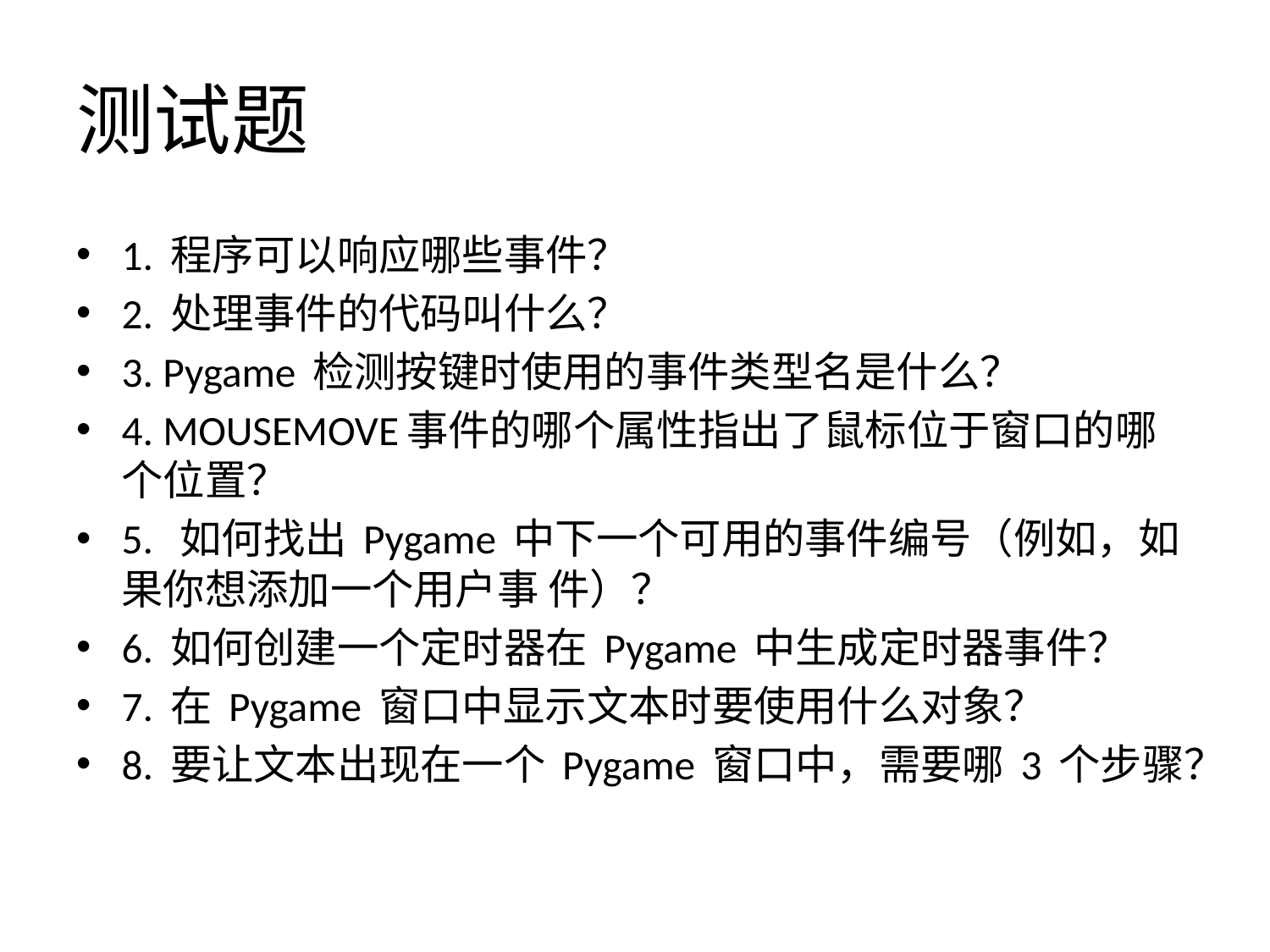

# 测试题
1. 程序可以响应哪些事件？
2. 处理事件的代码叫什么？
3. Pygame 检测按键时使用的事件类型名是什么？
4. MOUSEMOVE事件的哪个属性指出了鼠标位于窗口的哪个位置？
5.  如何找出 Pygame 中下一个可用的事件编号（例如，如果你想添加一个用户事 件）？
6. 如何创建一个定时器在 Pygame 中生成定时器事件？
7. 在 Pygame 窗口中显示文本时要使用什么对象？
8. 要让文本出现在一个 Pygame 窗口中，需要哪 3 个步骤？